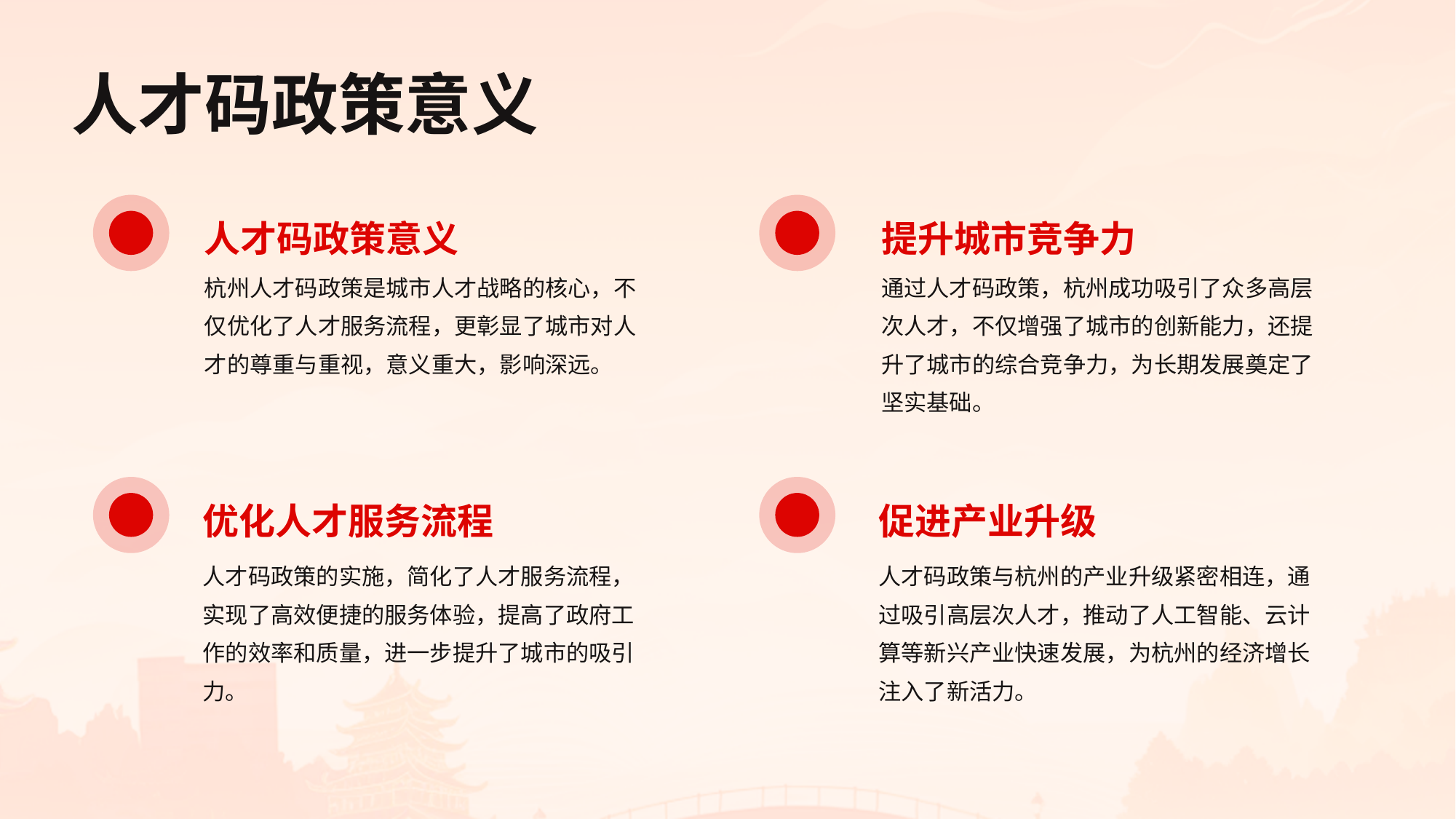

人才码政策意义
人才码政策意义
提升城市竞争力

杭州人才码政策是城市人才战略的核心，不仅优化了人才服务流程，更彰显了城市对人才的尊重与重视，意义重大，影响深远。
通过人才码政策，杭州成功吸引了众多高层次人才，不仅增强了城市的创新能力，还提升了城市的综合竞争力，为长期发展奠定了坚实基础。
优化人才服务流程
促进产业升级

人才码政策的实施，简化了人才服务流程，实现了高效便捷的服务体验，提高了政府工作的效率和质量，进一步提升了城市的吸引力。
人才码政策与杭州的产业升级紧密相连，通过吸引高层次人才，推动了人工智能、云计算等新兴产业快速发展，为杭州的经济增长注入了新活力。